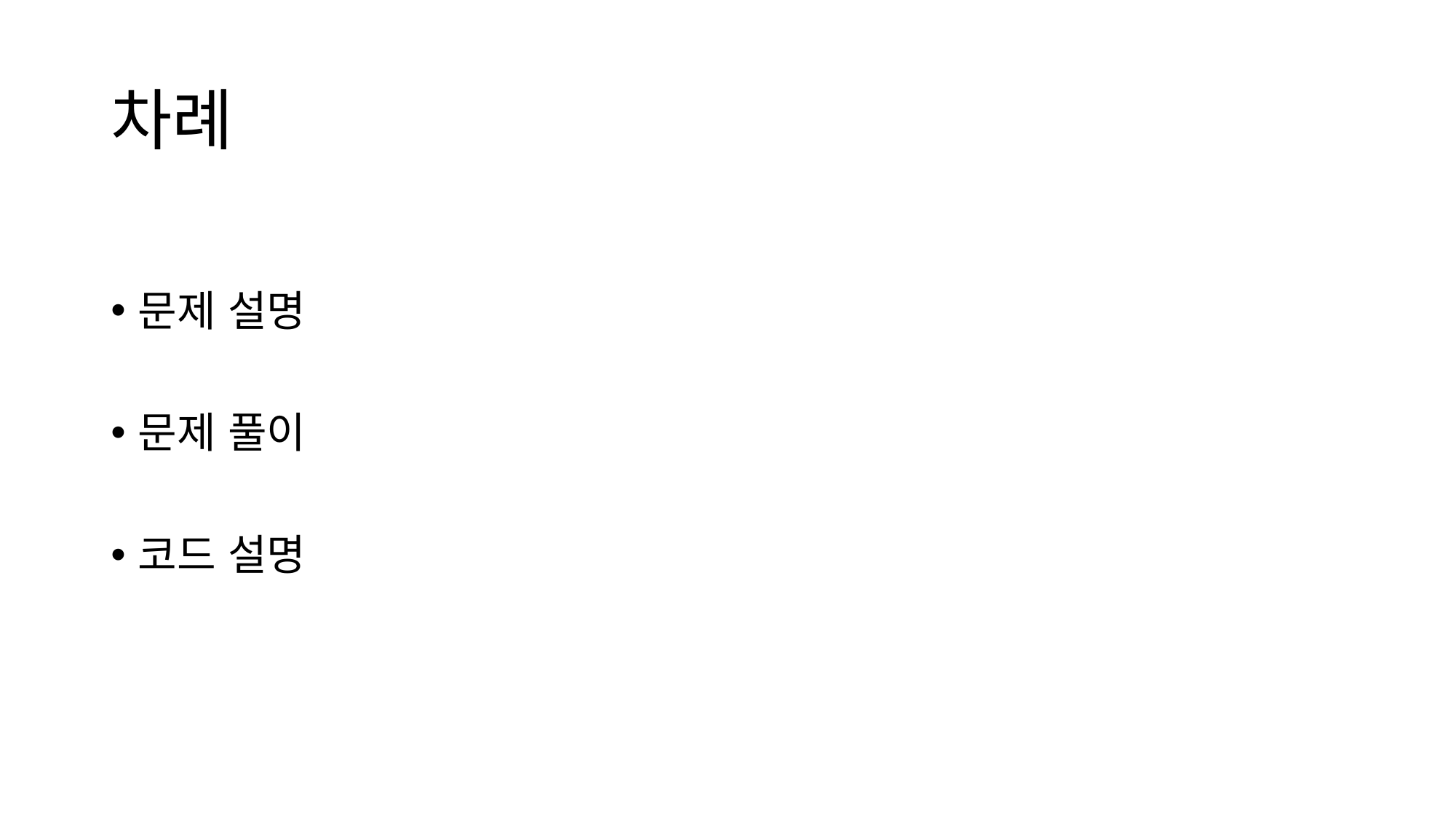

# 차례

문제 설명

문제 풀이

코드 설명